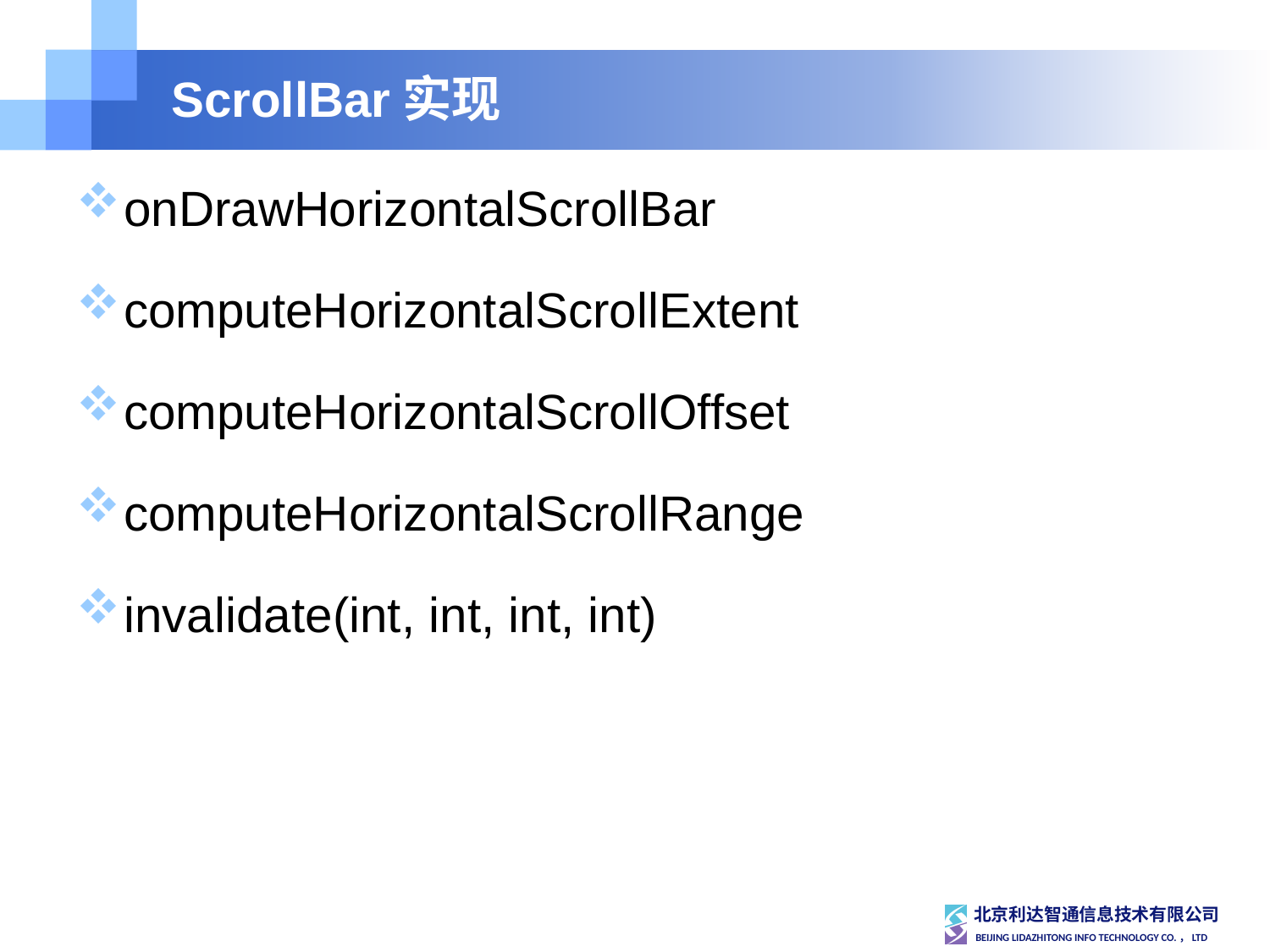

# ScrollBar实现
onDrawHorizontalScrollBar
computeHorizontalScrollExtent
computeHorizontalScrollOffset
computeHorizontalScrollRange
invalidate(int, int, int, int)